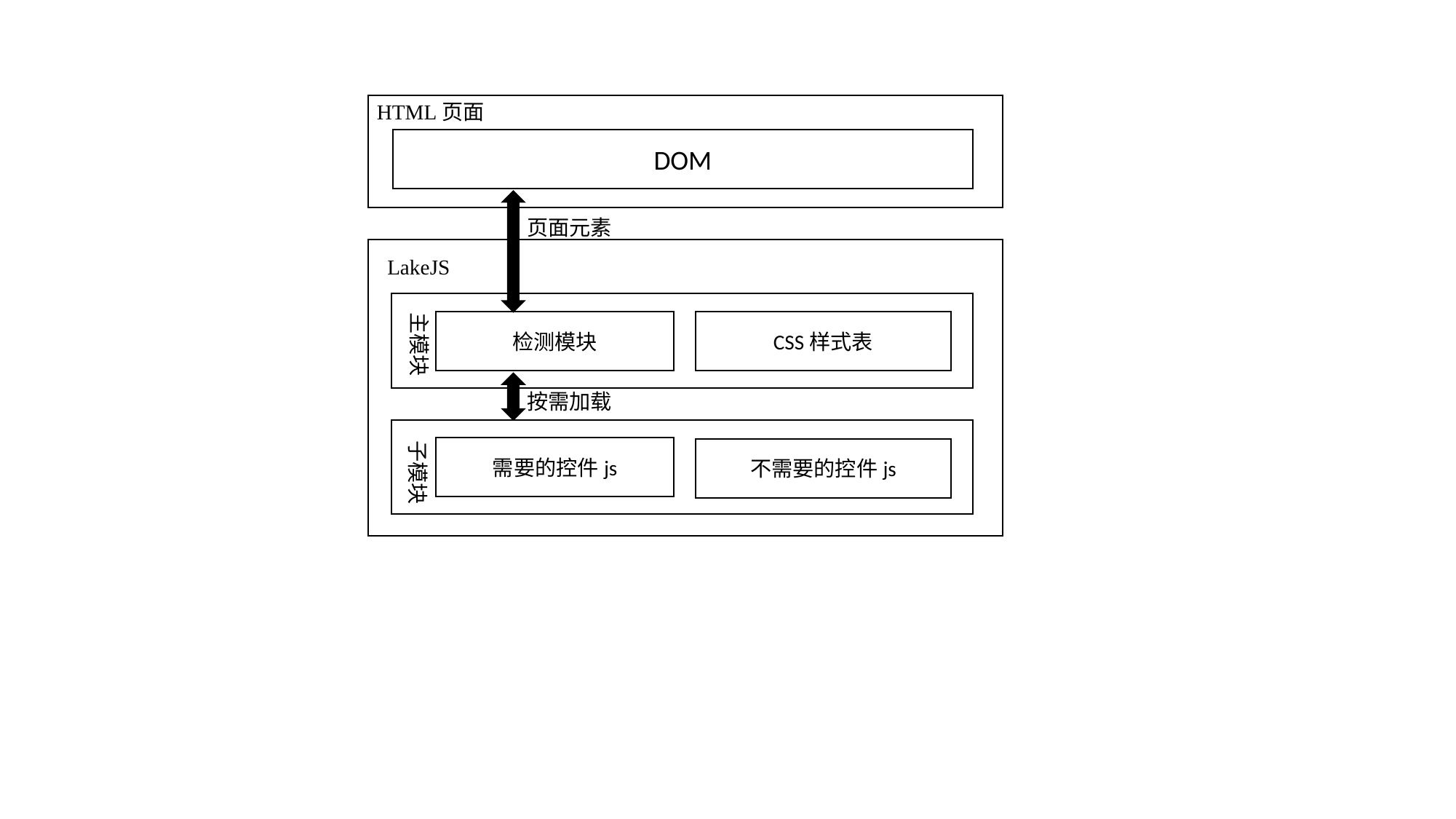

HTML页面

DOM

页面元素

LakeJS

主模块
检测模块
CSS样式表

按需加载

子模块
需要的控件js
不需要的控件js